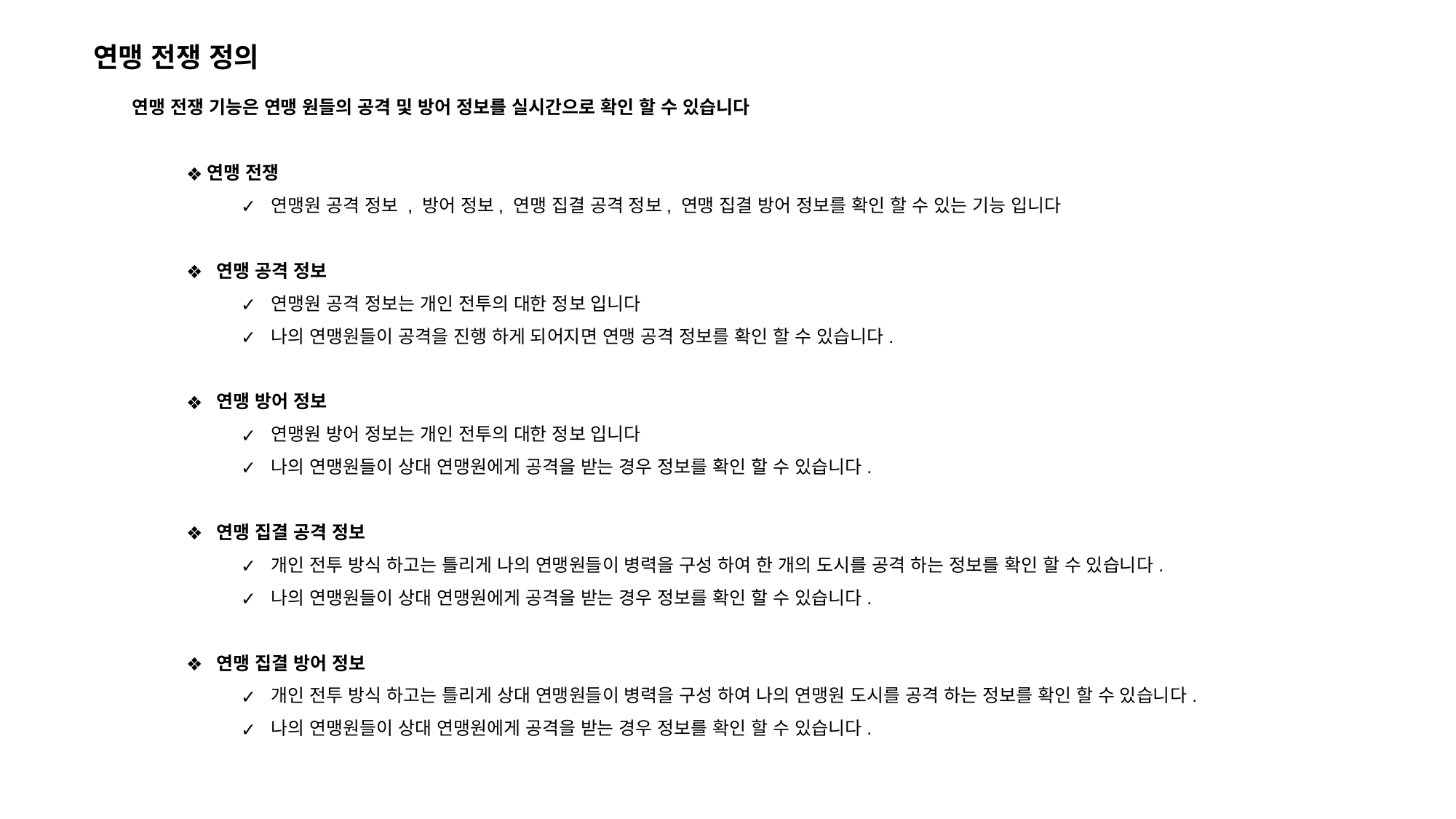

연맹 전쟁 정의
연맹 전쟁 기능은 연맹 원들의 공격 및 방어 정보를 실시간으로 확인 할 수 있습니다

연맹 전쟁
 연맹원 공격 정보 , 방어 정보, 연맹 집결 공격 정보, 연맹 집결 방어 정보를 확인 할 수 있는 기능 입니다

 연맹 공격 정보
 연맹원 공격 정보는 개인 전투의 대한 정보 입니다
 나의 연맹원들이 공격을 진행 하게 되어지면 연맹 공격 정보를 확인 할 수 있습니다.

 연맹 방어 정보
 연맹원 방어 정보는 개인 전투의 대한 정보 입니다
 나의 연맹원들이 상대 연맹원에게 공격을 받는 경우 정보를 확인 할 수 있습니다.

 연맹 집결 공격 정보
 개인 전투 방식 하고는 틀리게 나의 연맹원들이 병력을 구성 하여 한 개의 도시를 공격 하는 정보를 확인 할 수 있습니다.
 나의 연맹원들이 상대 연맹원에게 공격을 받는 경우 정보를 확인 할 수 있습니다.

 연맹 집결 방어 정보
 개인 전투 방식 하고는 틀리게 상대 연맹원들이 병력을 구성 하여 나의 연맹원 도시를 공격 하는 정보를 확인 할 수 있습니다.
 나의 연맹원들이 상대 연맹원에게 공격을 받는 경우 정보를 확인 할 수 있습니다.